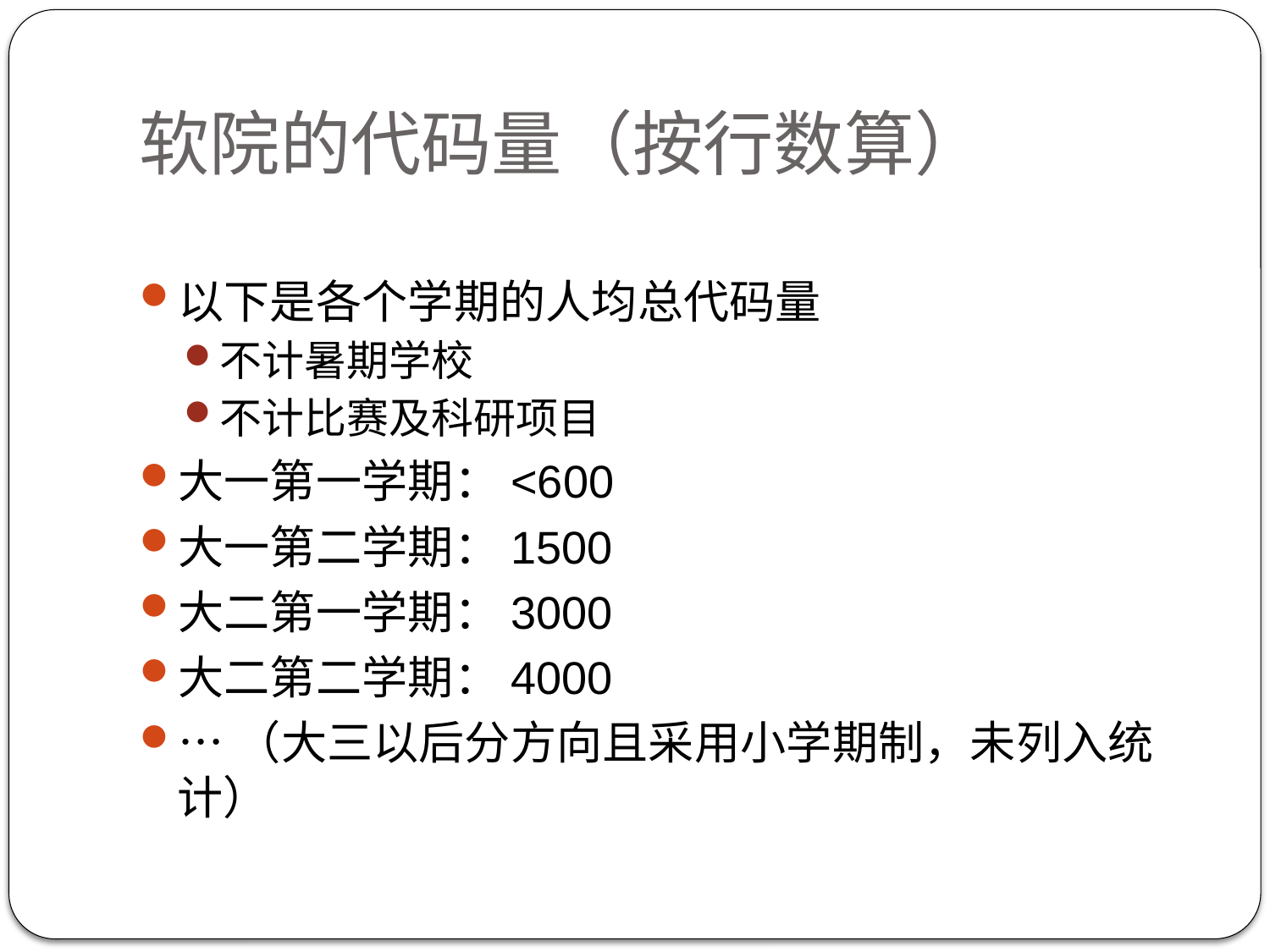

# 软院的代码量（按行数算）

以下是各个学期的人均总代码量
不计暑期学校
不计比赛及科研项目
大一第一学期：<600
大一第二学期：1500
大二第一学期：3000
大二第二学期：4000
…（大三以后分方向且采用小学期制，未列入统计）